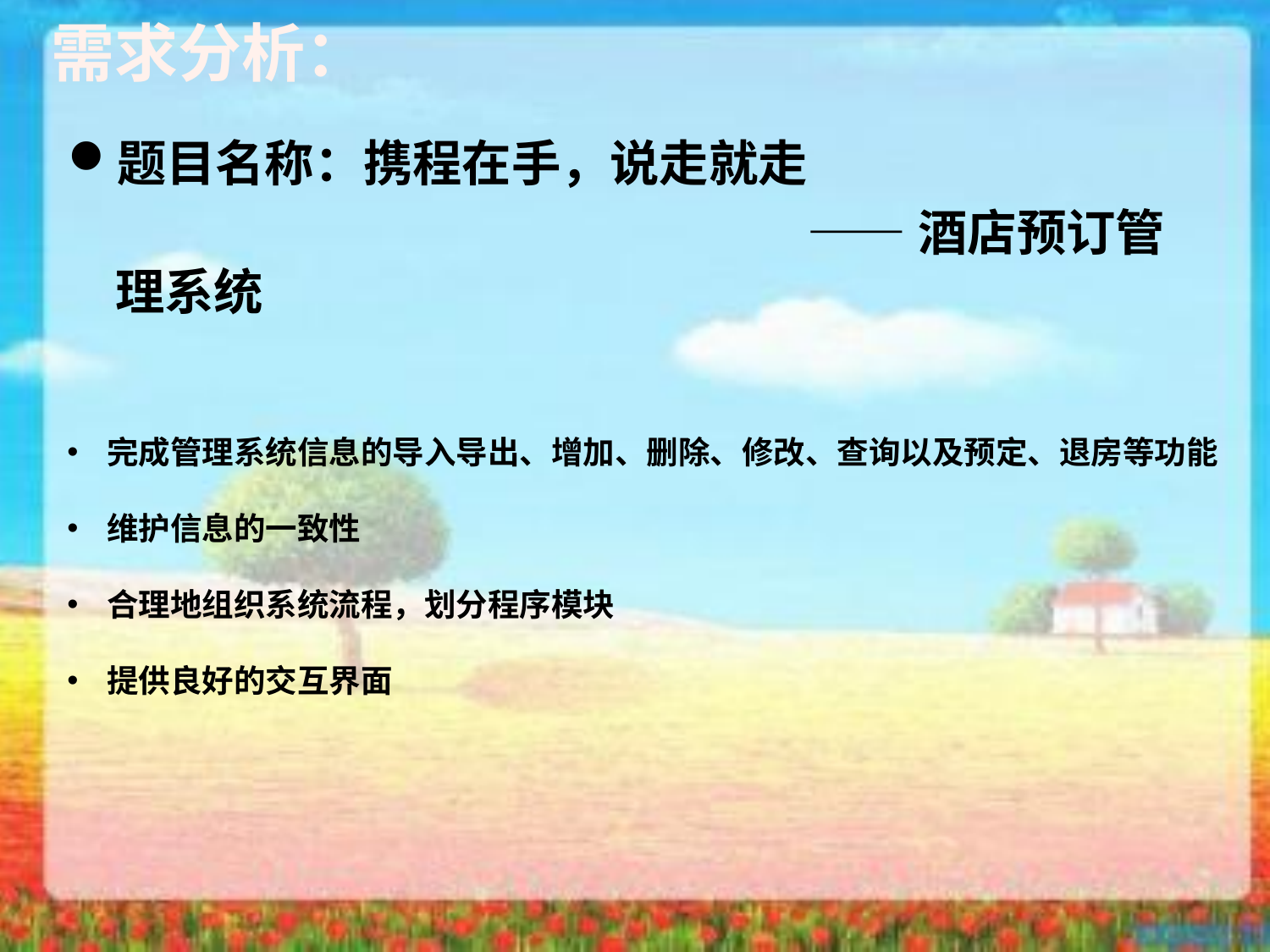

需求分析：
题目名称：携程在手，说走就走
                                                                  ——酒店预订管理系统

完成管理系统信息的导入导出、增加、删除、修改、查询以及预定、退房等功能

维护信息的一致性

合理地组织系统流程，划分程序模块

提供良好的交互界面